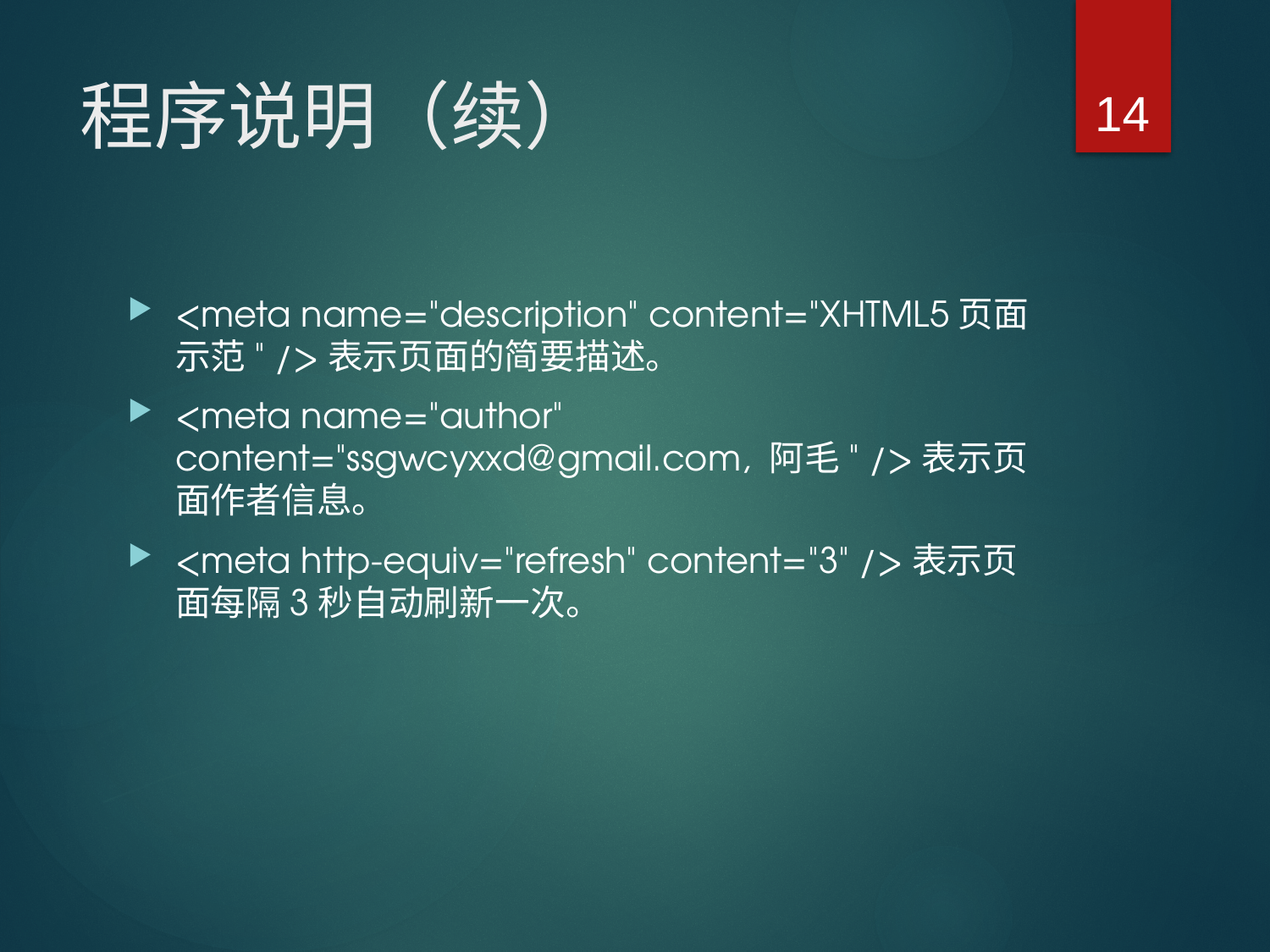

14
# 程序说明（续）
<meta name="description" content="XHTML5页面示范" />表示页面的简要描述。
<meta name="author" content="ssgwcyxxd@gmail.com, 阿毛" />表示页面作者信息。
<meta http-equiv="refresh" content="3" />表示页面每隔3秒自动刷新一次。